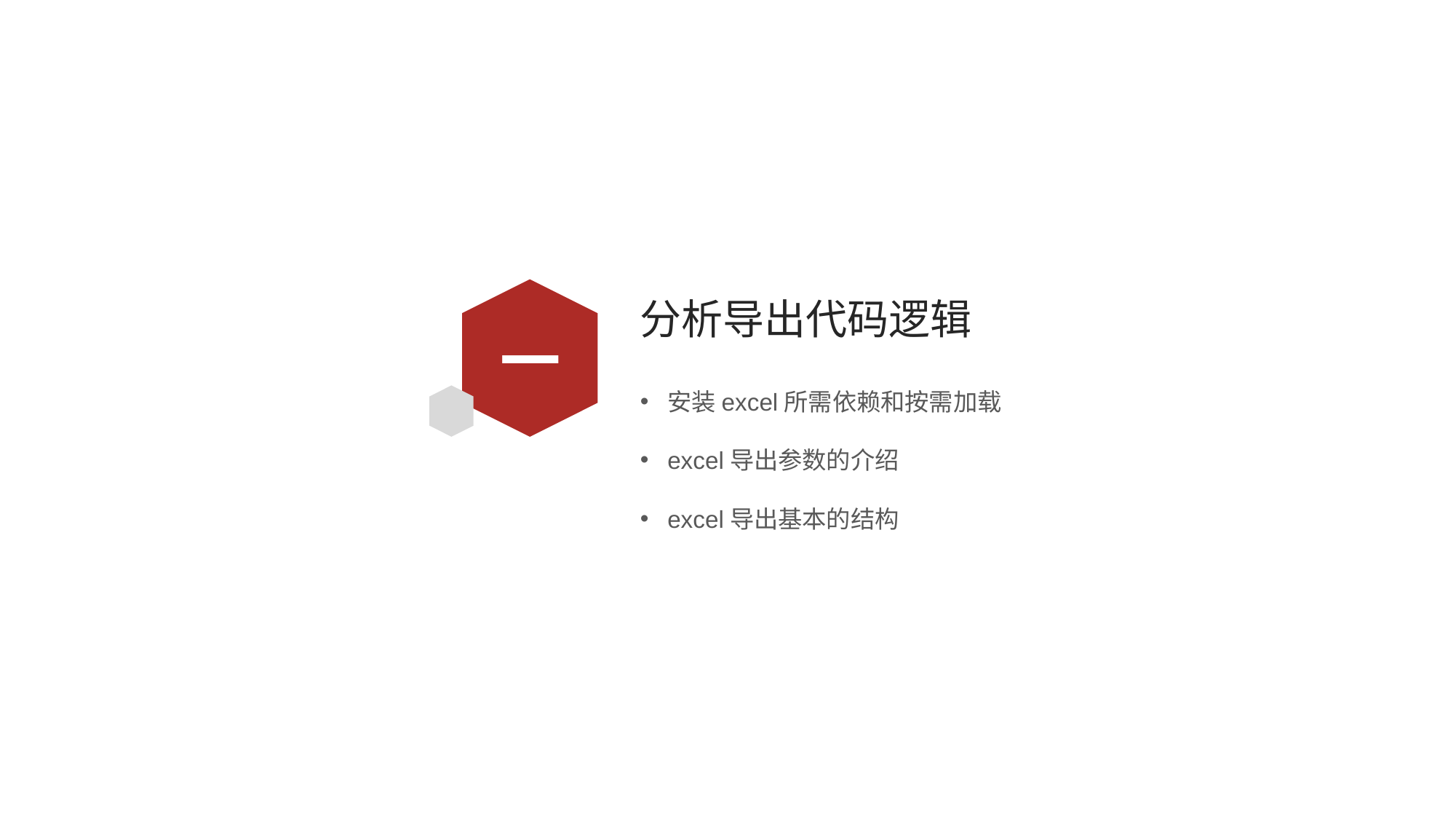

# 分析导出代码逻辑
一
安装excel所需依赖和按需加载
excel导出参数的介绍
excel导出基本的结构